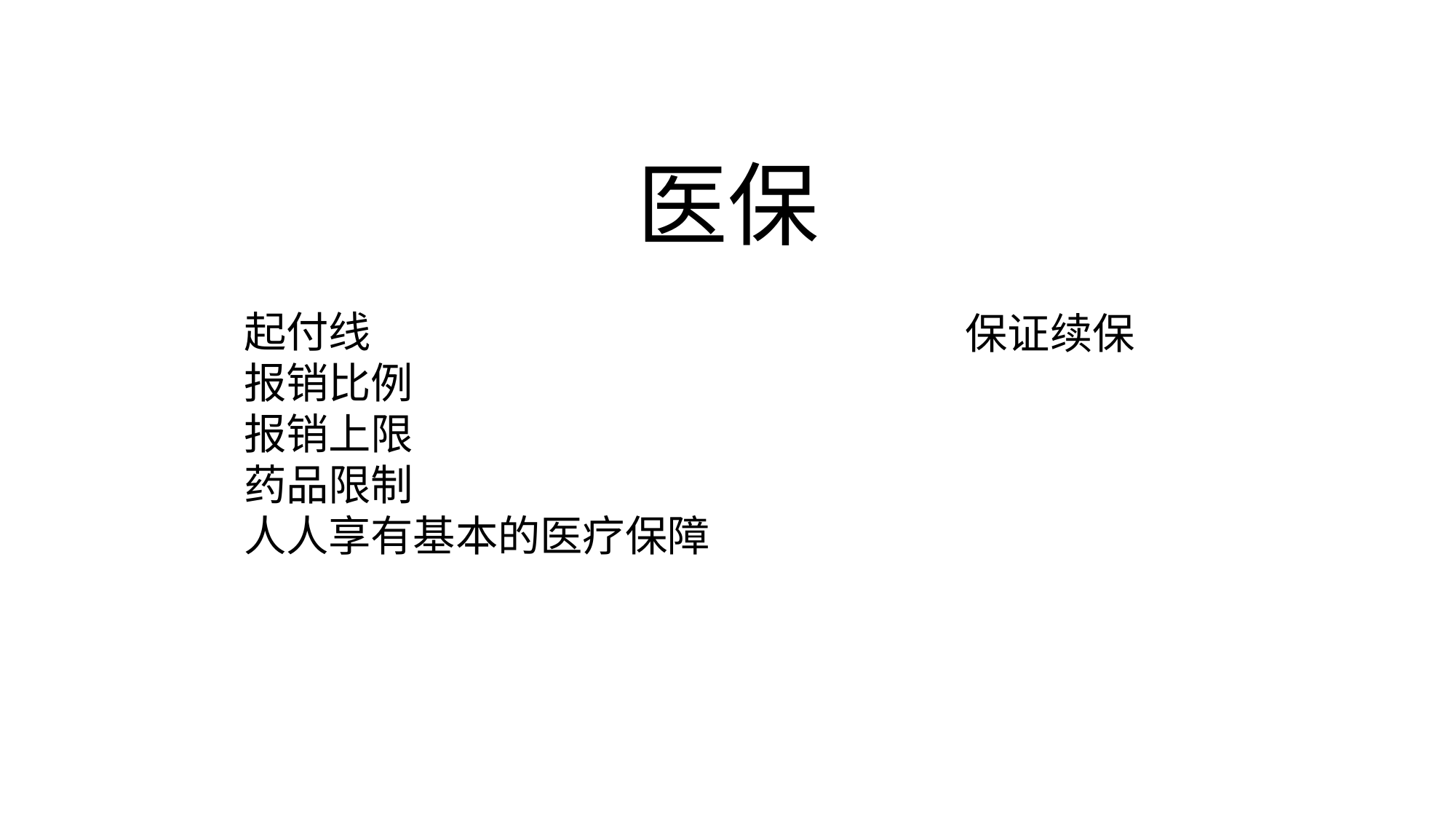

# 医保
起付线
报销比例
报销上限
药品限制
人人享有基本的医疗保障
保证续保